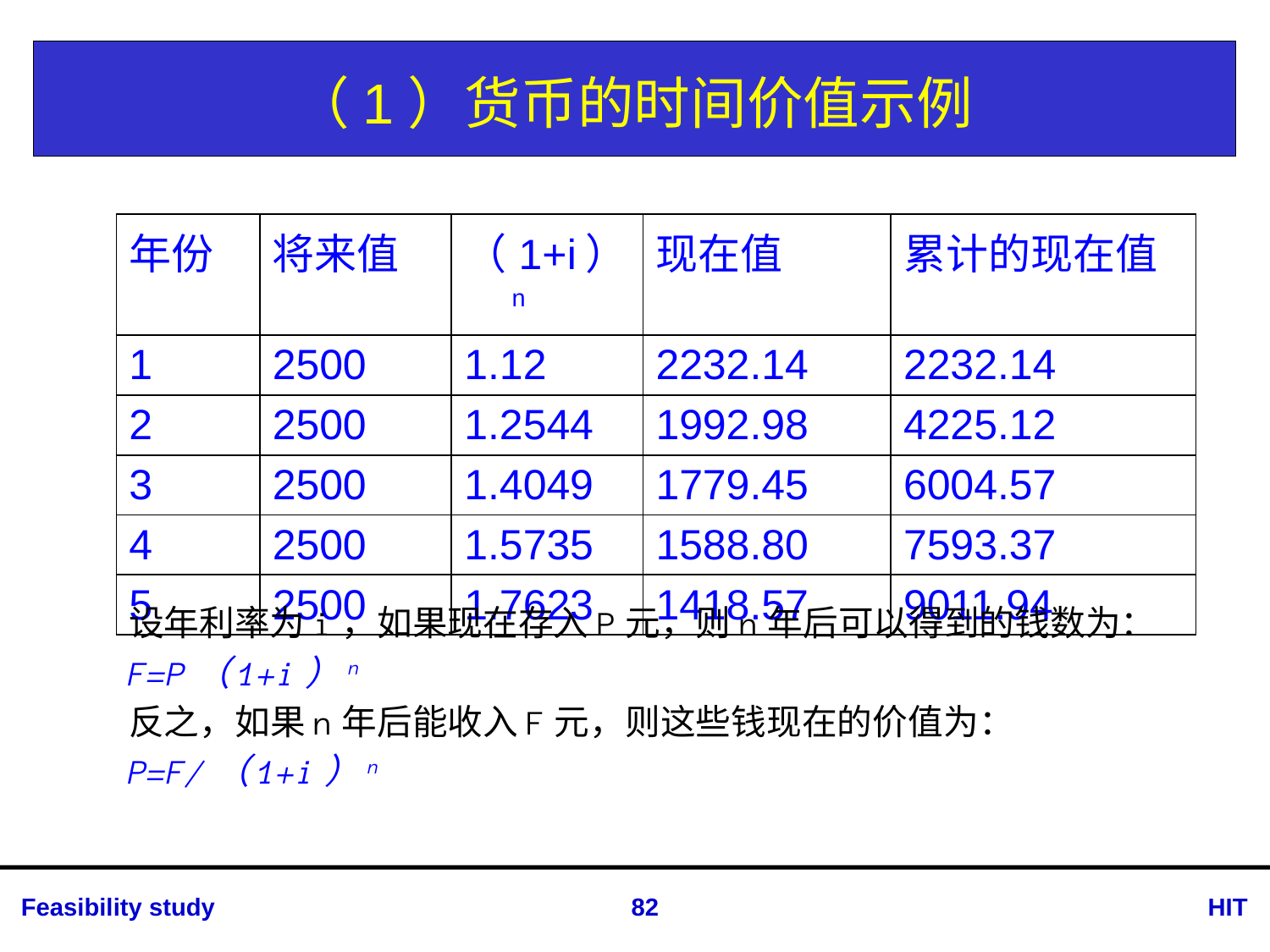

# （1）货币的时间价值示例
| 年份 | 将来值 | （1+i）n | 现在值 | 累计的现在值 |
| --- | --- | --- | --- | --- |
| 1 | 2500 | 1.12 | 2232.14 | 2232.14 |
| 2 | 2500 | 1.2544 | 1992.98 | 4225.12 |
| 3 | 2500 | 1.4049 | 1779.45 | 6004.57 |
| 4 | 2500 | 1.5735 | 1588.80 | 7593.37 |
| 5 | 2500 | 1.7623 | 1418.57 | 9011.94 |
设年利率为i，如果现在存入P元，则n年后可以得到的钱数为：
F=P（1+i）n
反之，如果n年后能收入F元，则这些钱现在的价值为：
P=F/（1+i）n